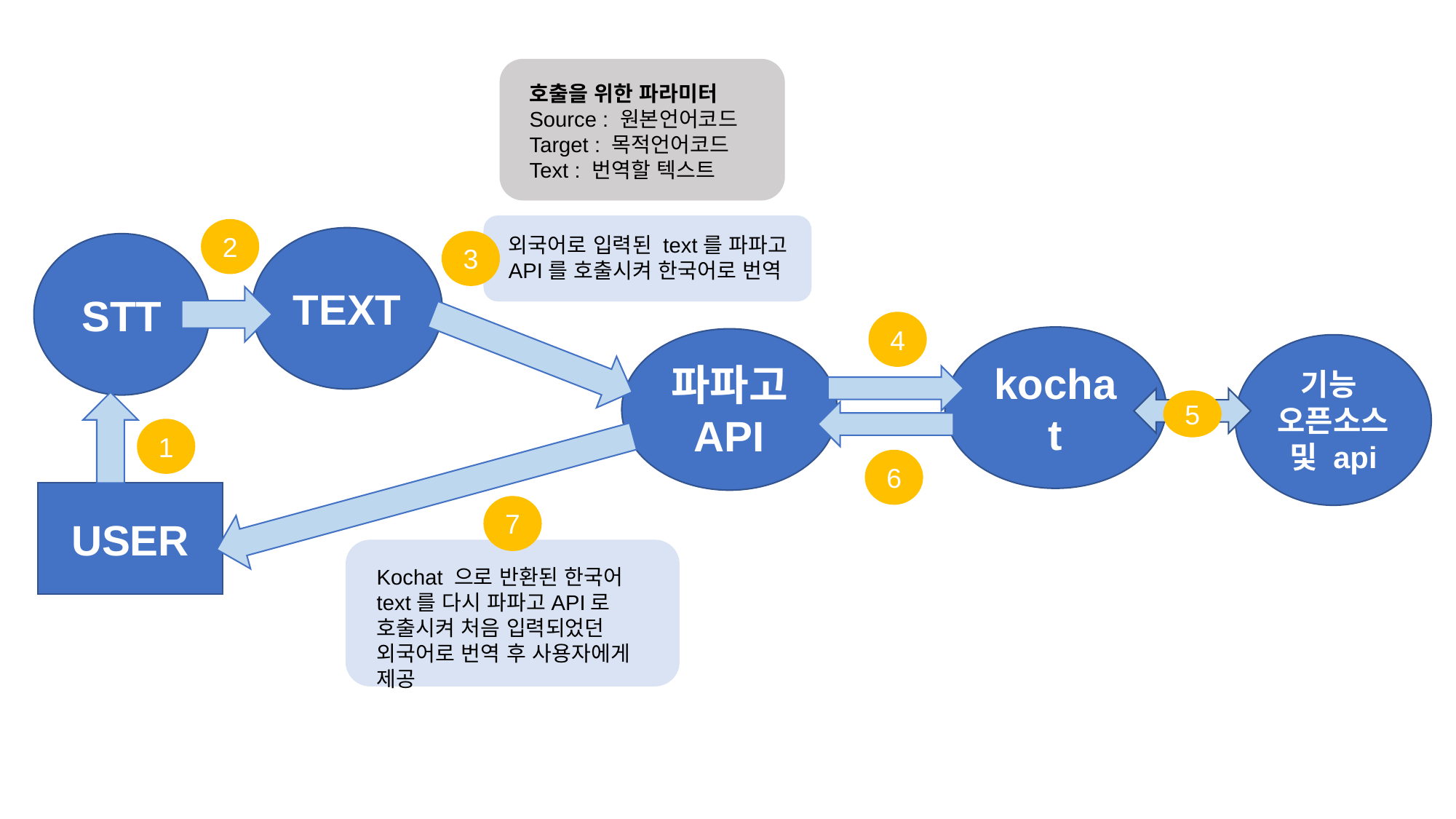

호출을 위한 파라미터
Source : 원본언어코드
Target : 목적언어코드
Text : 번역할 텍스트

2
외국어로 입력된 text를 파파고API를 호출시켜 한국어로 번역
TEXT
3
STT

4

kochat
파파고
API
기능
오픈소스및 api

5

1
6

USER
7

Kochat 으로 반환된 한국어 text를 다시 파파고API로 호출시켜 처음 입력되었던 외국어로 번역 후 사용자에게 제공